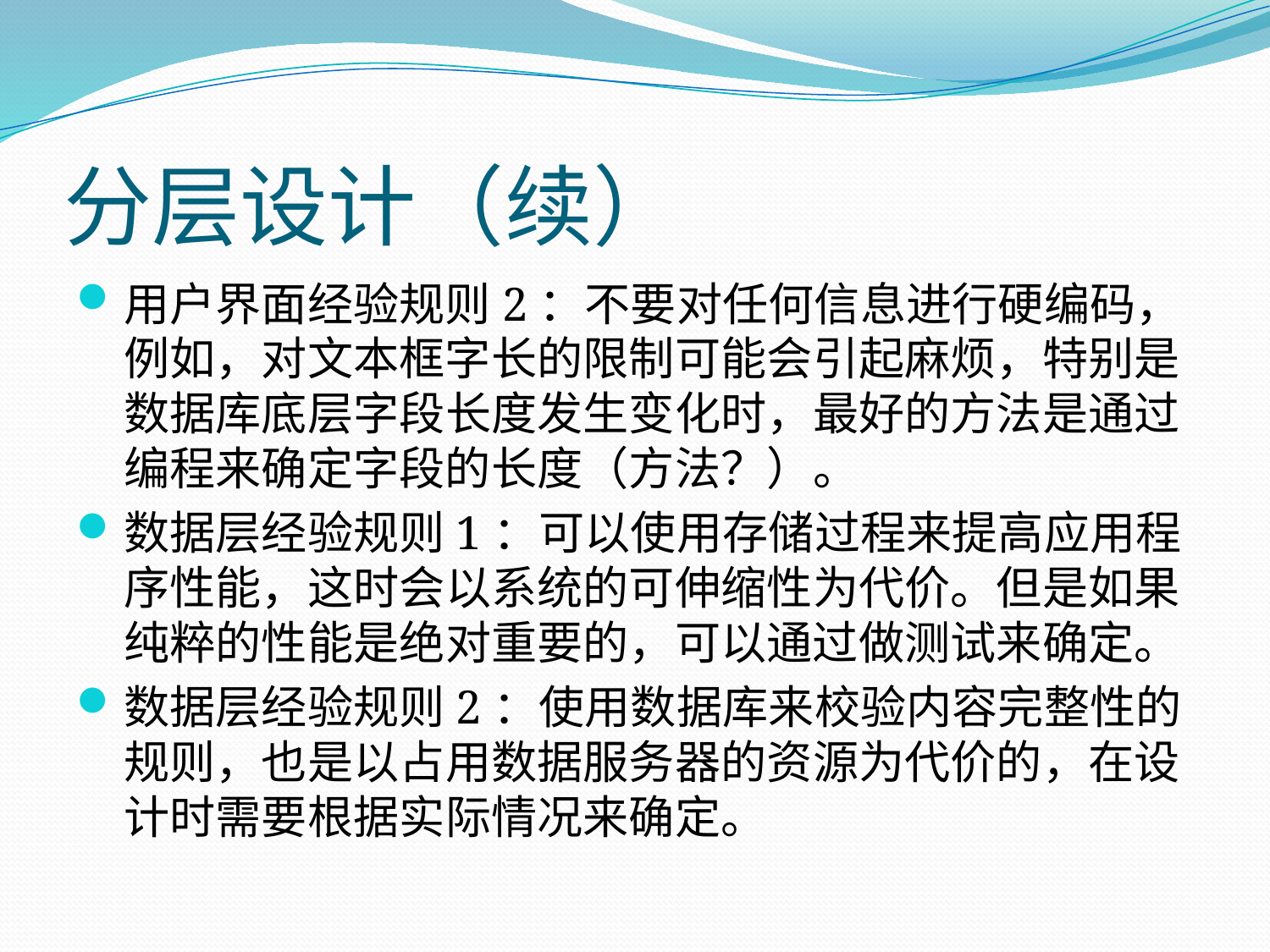

# 分层设计（续）
用户界面经验规则2：不要对任何信息进行硬编码，例如，对文本框字长的限制可能会引起麻烦，特别是数据库底层字段长度发生变化时，最好的方法是通过编程来确定字段的长度（方法？）。
数据层经验规则1：可以使用存储过程来提高应用程序性能，这时会以系统的可伸缩性为代价。但是如果纯粹的性能是绝对重要的，可以通过做测试来确定。
数据层经验规则2：使用数据库来校验内容完整性的规则，也是以占用数据服务器的资源为代价的，在设计时需要根据实际情况来确定。